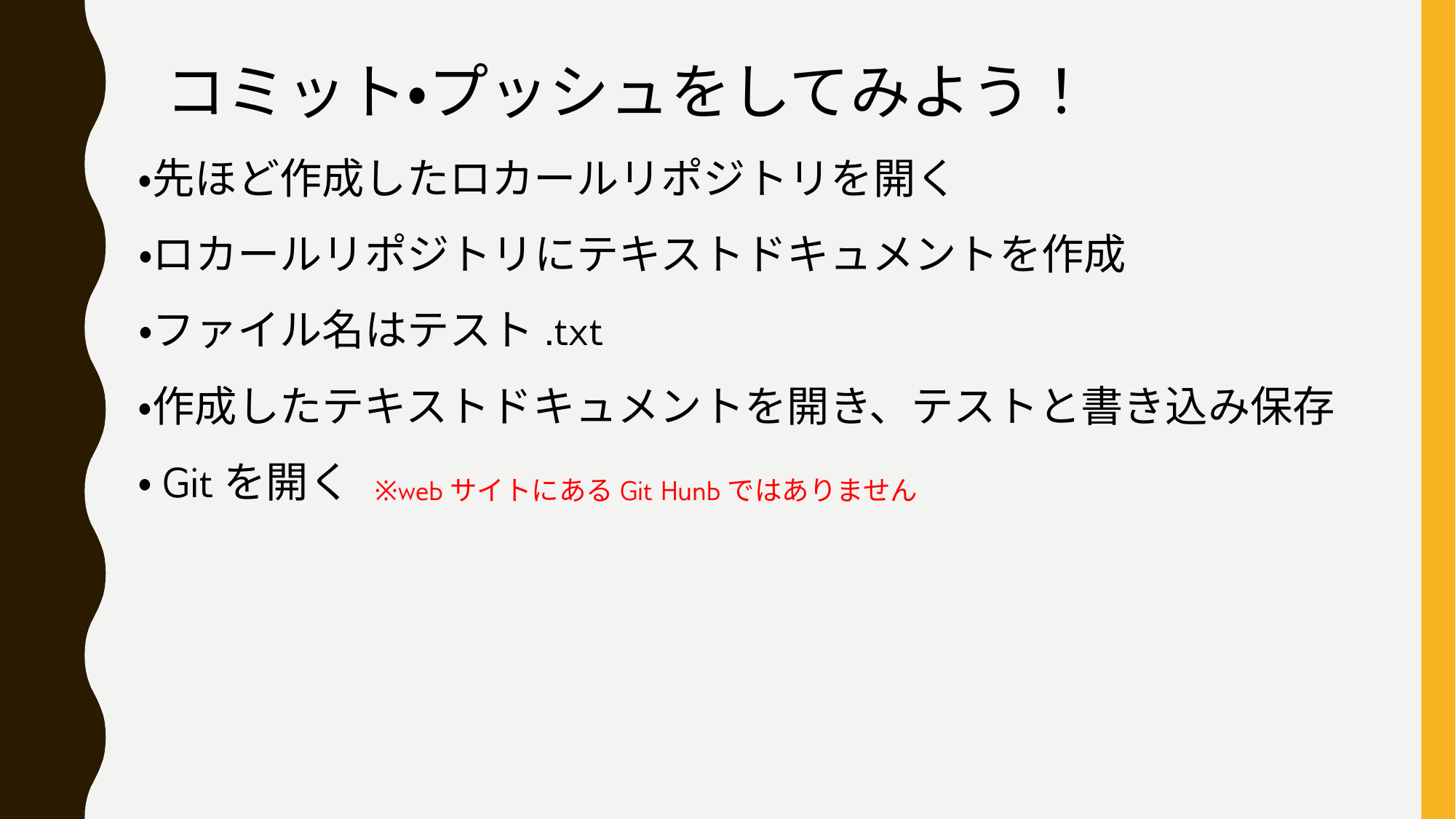

コミット・プッシュをしてみよう！
・先ほど作成したロカールリポジトリを開く
・ロカールリポジトリにテキストドキュメントを作成
・ファイル名はテスト.txt
・作成したテキストドキュメントを開き、テストと書き込み保存
・Gitを開く
※webサイトにあるGit Hunbではありません